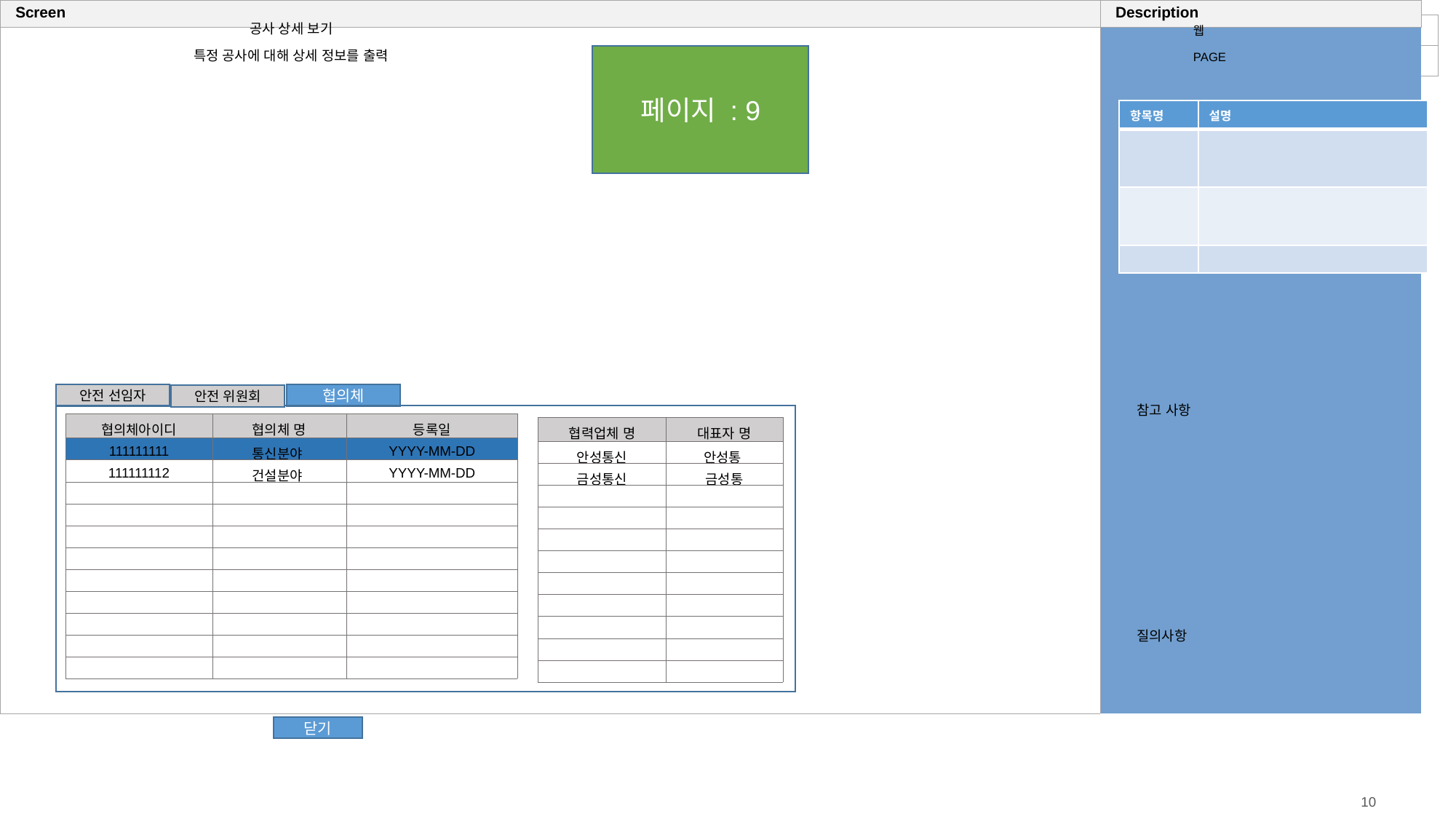

공사 상세 보기
웹
특정 공사에 대해 상세 정보를 출력
페이지 : 9
PAGE
| 항목명 | 설명 |
| --- | --- |
|  |  |
|  |  |
|  |  |
안전 선임자
협의체
안전 위원회
참고 사항

| 협의체아이디 | 협의체 명 | 등록일 |
| --- | --- | --- |
| 111111111 | 통신분야 | YYYY-MM-DD |
| 111111112 | 건설분야 | YYYY-MM-DD |
|  |  |  |
|  |  |  |
|  |  |  |
|  |  |  |
|  |  |  |
|  |  |  |
|  |  |  |
|  |  |  |
|  |  |  |
| 협력업체 명 | 대표자 명 |
| --- | --- |
| 안성통신 | 안성통 |
| 금성통신 | 금성통 |
|  |  |
|  |  |
|  |  |
|  |  |
|  |  |
|  |  |
|  |  |
|  |  |
|  |  |
질의사항

닫기